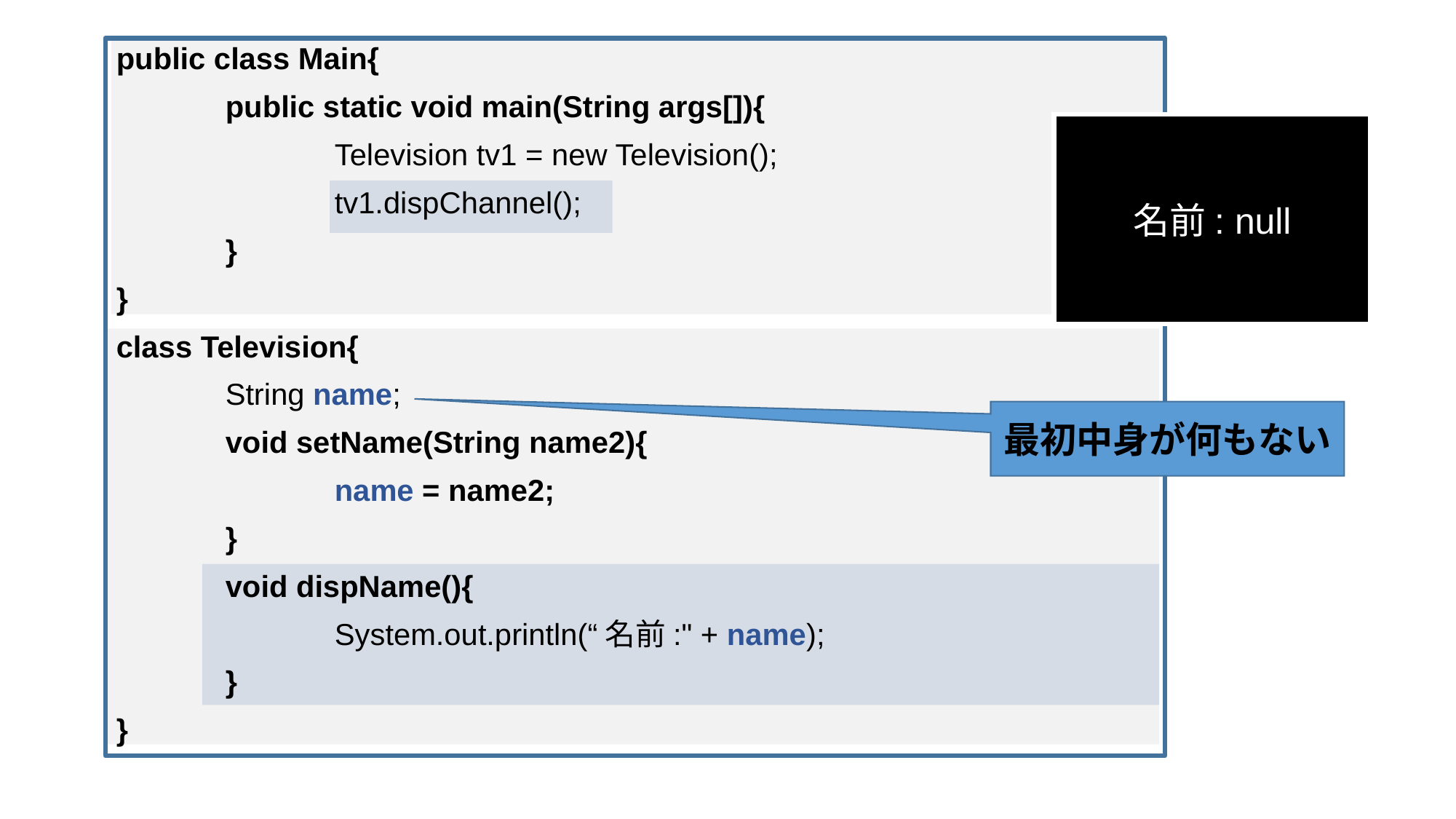

public class Main{
	public static void main(String args[]){
		Television tv1 = new Television();
		tv1.dispChannel();
	}
}
class Television{
  	String name;
	void setName(String name2){
    		name = name2;
	}
	void dispName(){
		System.out.println(“名前:" + name);
	}
}

名前: null

最初中身が何もない